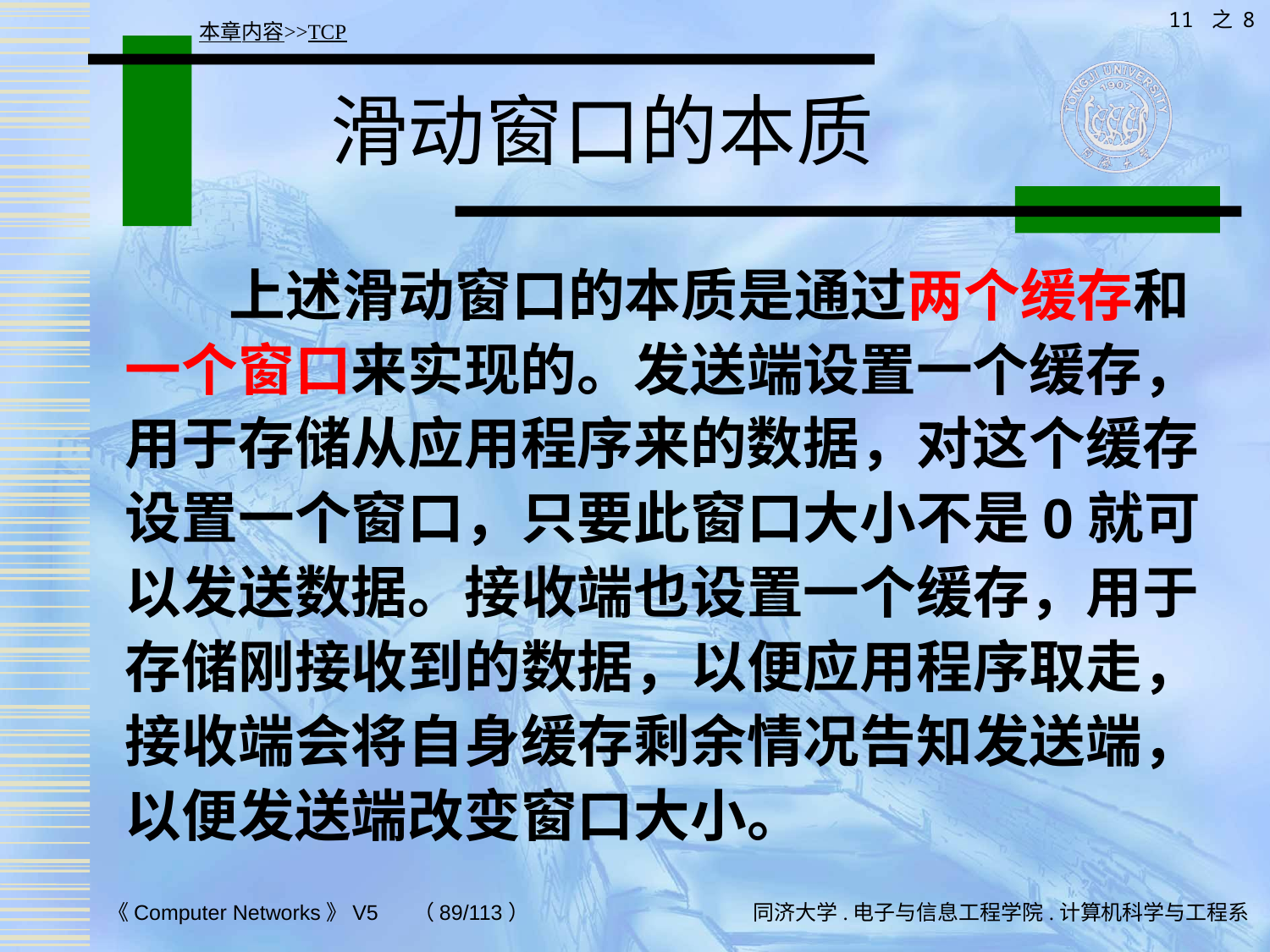

11 之 8
本章内容>>TCP
# 滑动窗口的本质
       上述滑动窗口的本质是通过两个缓存和一个窗口来实现的。发送端设置一个缓存，用于存储从应用程序来的数据，对这个缓存设置一个窗口，只要此窗口大小不是0就可以发送数据。接收端也设置一个缓存，用于存储刚接收到的数据，以便应用程序取走，接收端会将自身缓存剩余情况告知发送端，以便发送端改变窗口大小。